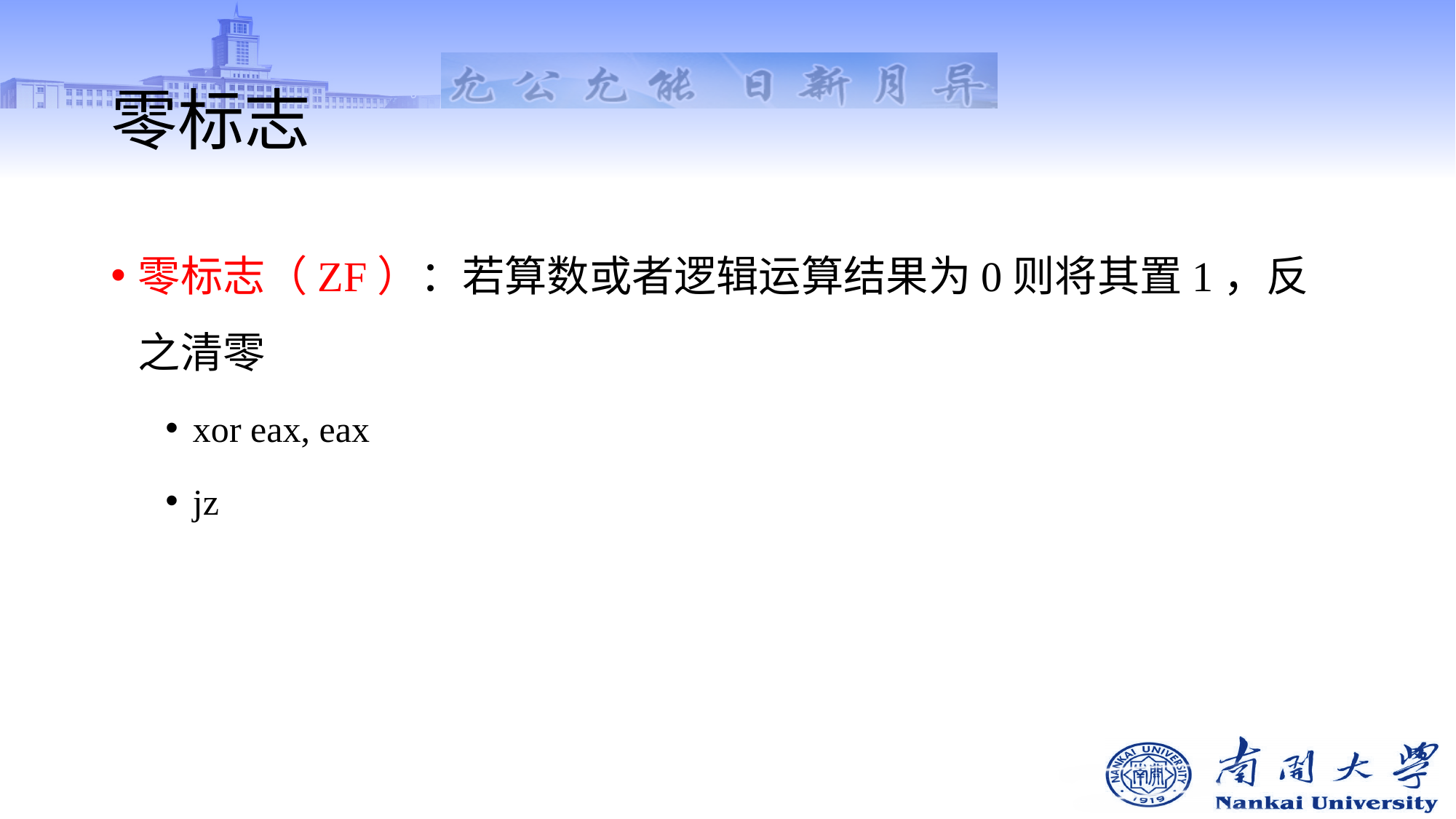

# 零标志
零标志（ZF）：若算数或者逻辑运算结果为0则将其置1，反之清零
xor eax, eax
jz